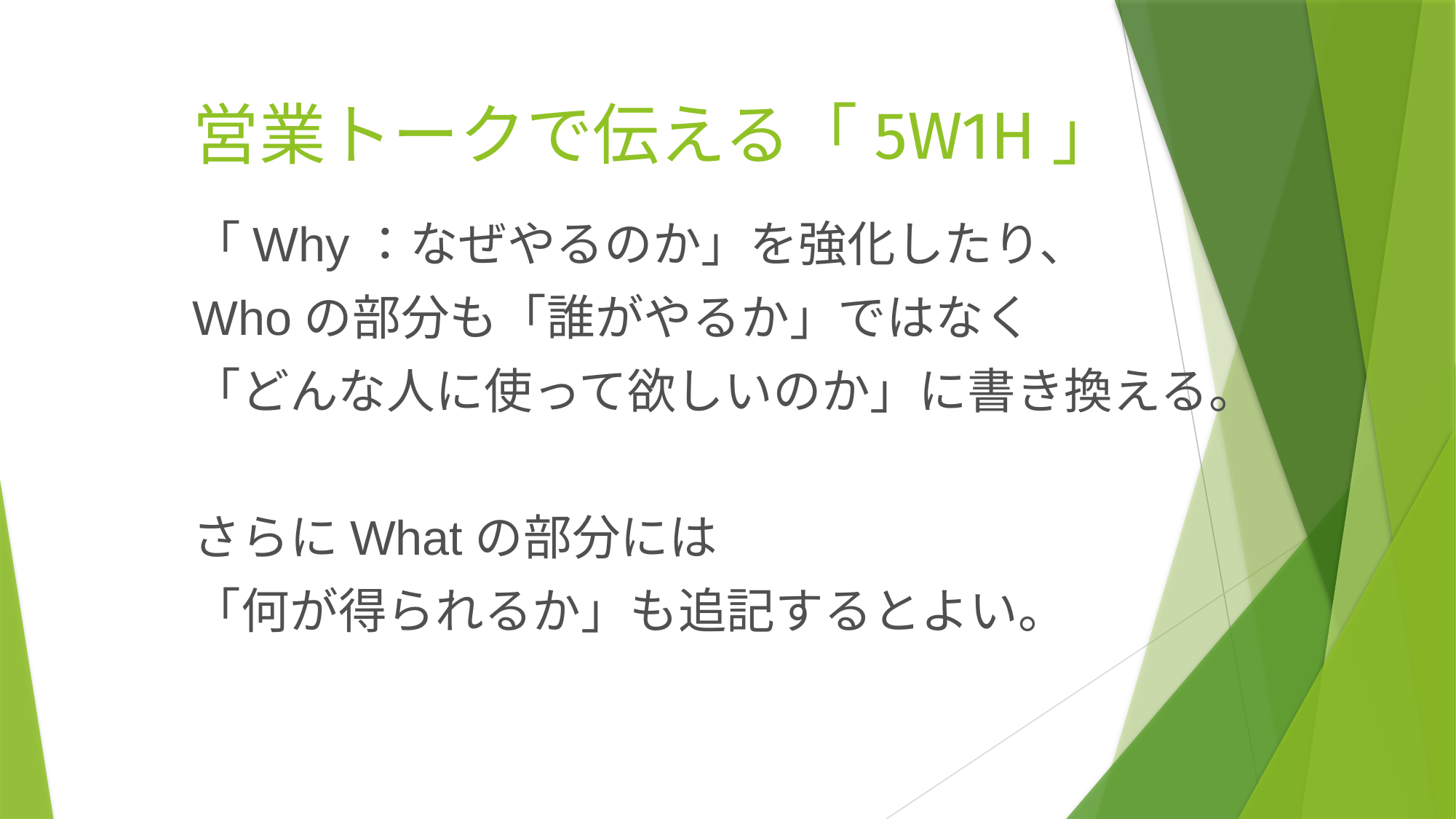

# 営業トークで伝える「5W1H」
「Why：なぜやるのか」を強化したり、
Whoの部分も「誰がやるか」ではなく
「どんな人に使って欲しいのか」に書き換える。

さらにWhatの部分には
「何が得られるか」も追記するとよい。